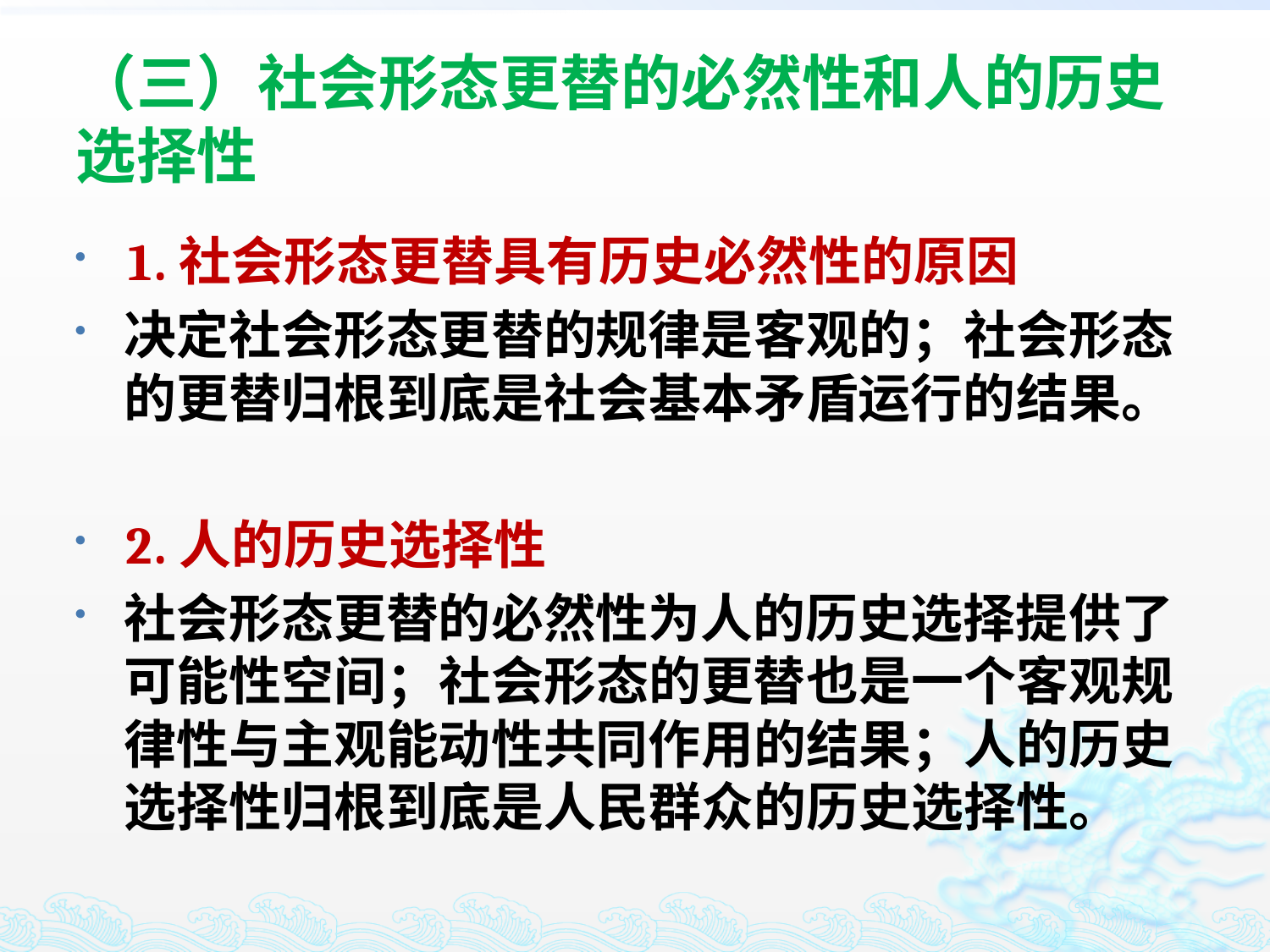

# （三）社会形态更替的必然性和人的历史选择性
1.社会形态更替具有历史必然性的原因
决定社会形态更替的规律是客观的；社会形态的更替归根到底是社会基本矛盾运行的结果。

2.人的历史选择性
社会形态更替的必然性为人的历史选择提供了可能性空间；社会形态的更替也是一个客观规律性与主观能动性共同作用的结果；人的历史选择性归根到底是人民群众的历史选择性。